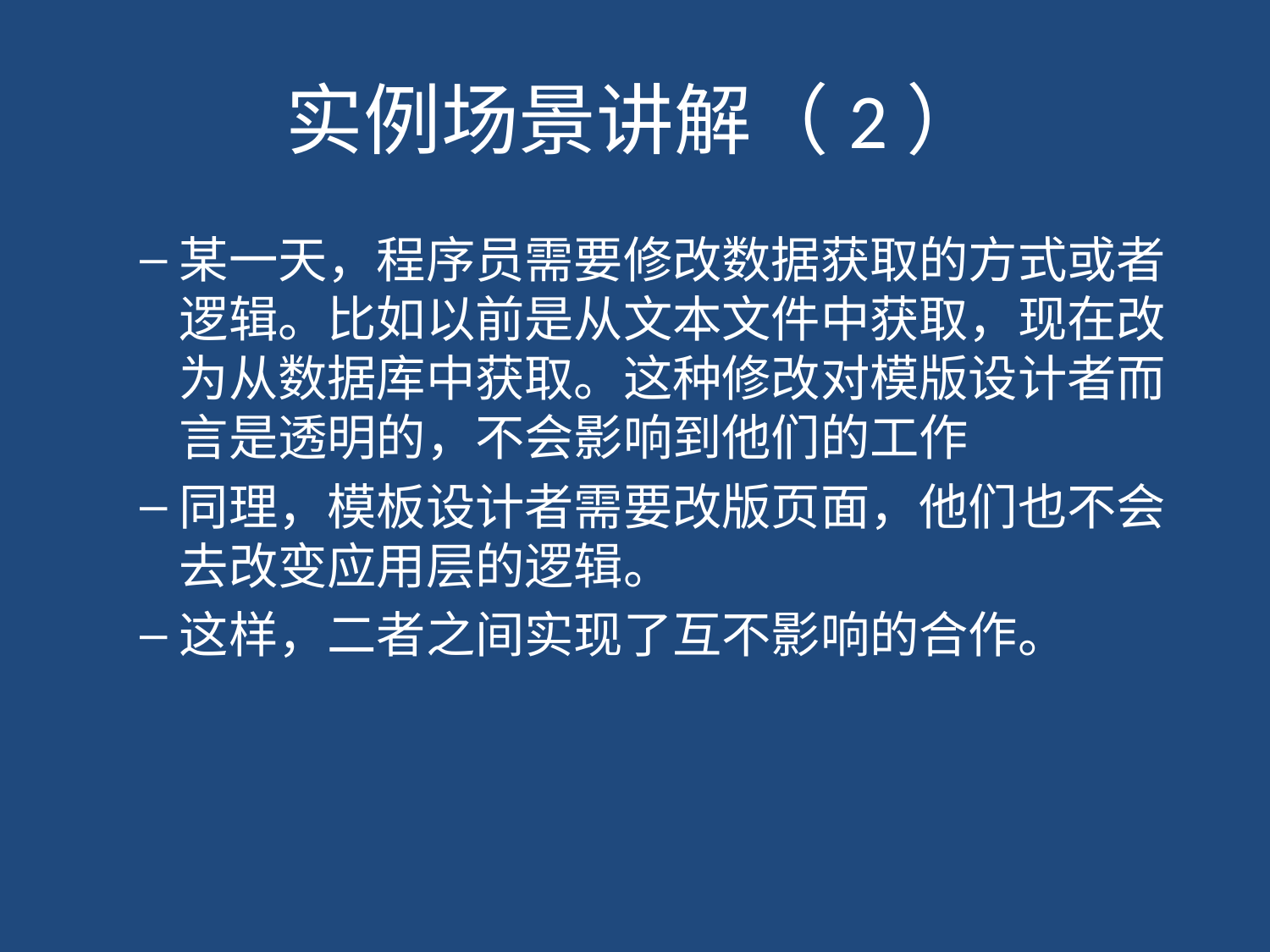

# 实例场景讲解（2）
某一天，程序员需要修改数据获取的方式或者逻辑。比如以前是从文本文件中获取，现在改为从数据库中获取。这种修改对模版设计者而言是透明的，不会影响到他们的工作
同理，模板设计者需要改版页面，他们也不会去改变应用层的逻辑。
这样，二者之间实现了互不影响的合作。